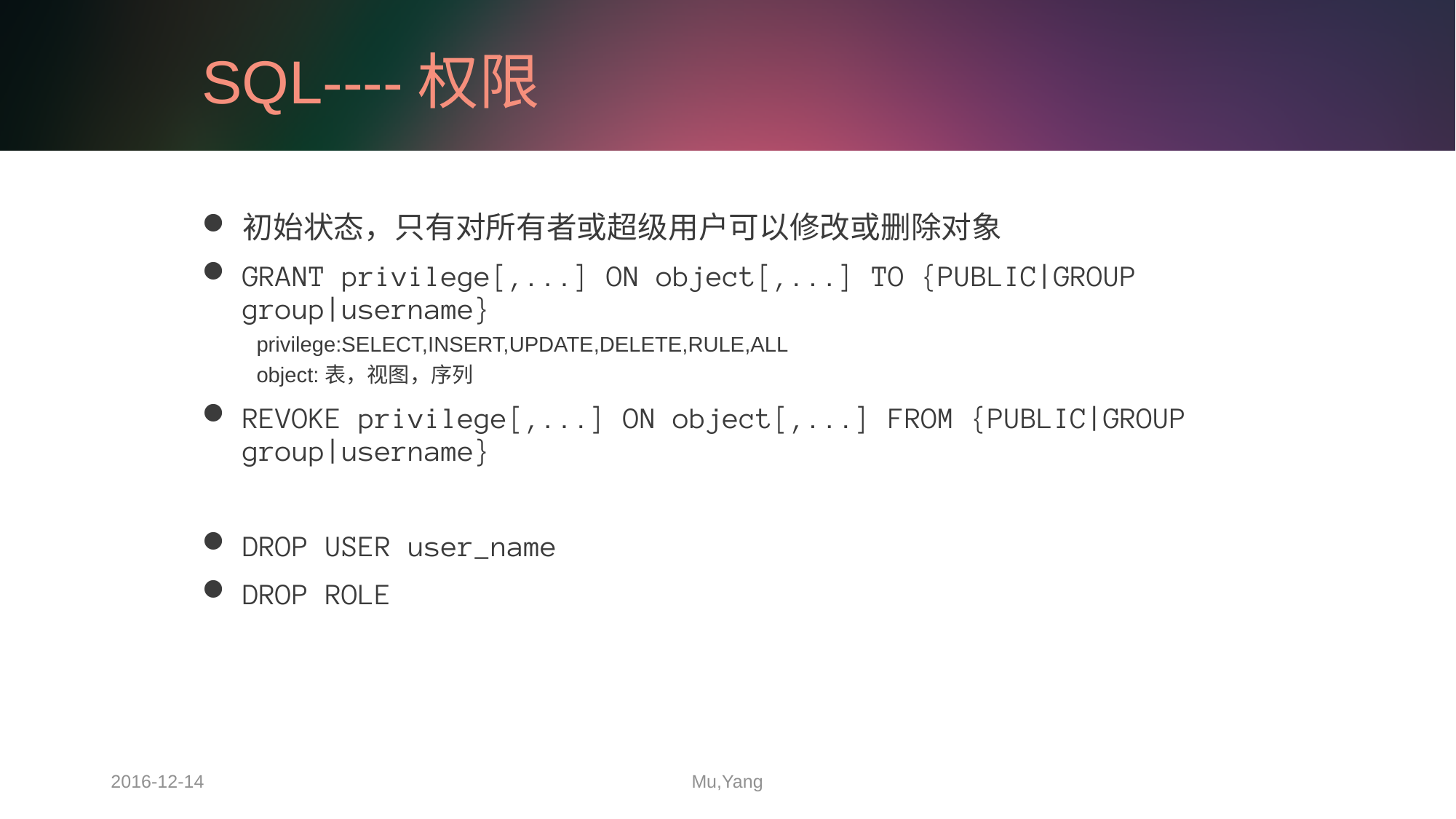

# SQL----权限
初始状态，只有对所有者或超级用户可以修改或删除对象
GRANT privilege[,...] ON object[,...] TO {PUBLIC|GROUP group|username}
privilege:SELECT,INSERT,UPDATE,DELETE,RULE,ALL
object:表，视图，序列
REVOKE privilege[,...] ON object[,...] FROM {PUBLIC|GROUP group|username}

DROP USER user_name
DROP ROLE

2016-12-14
Mu,Yang
106